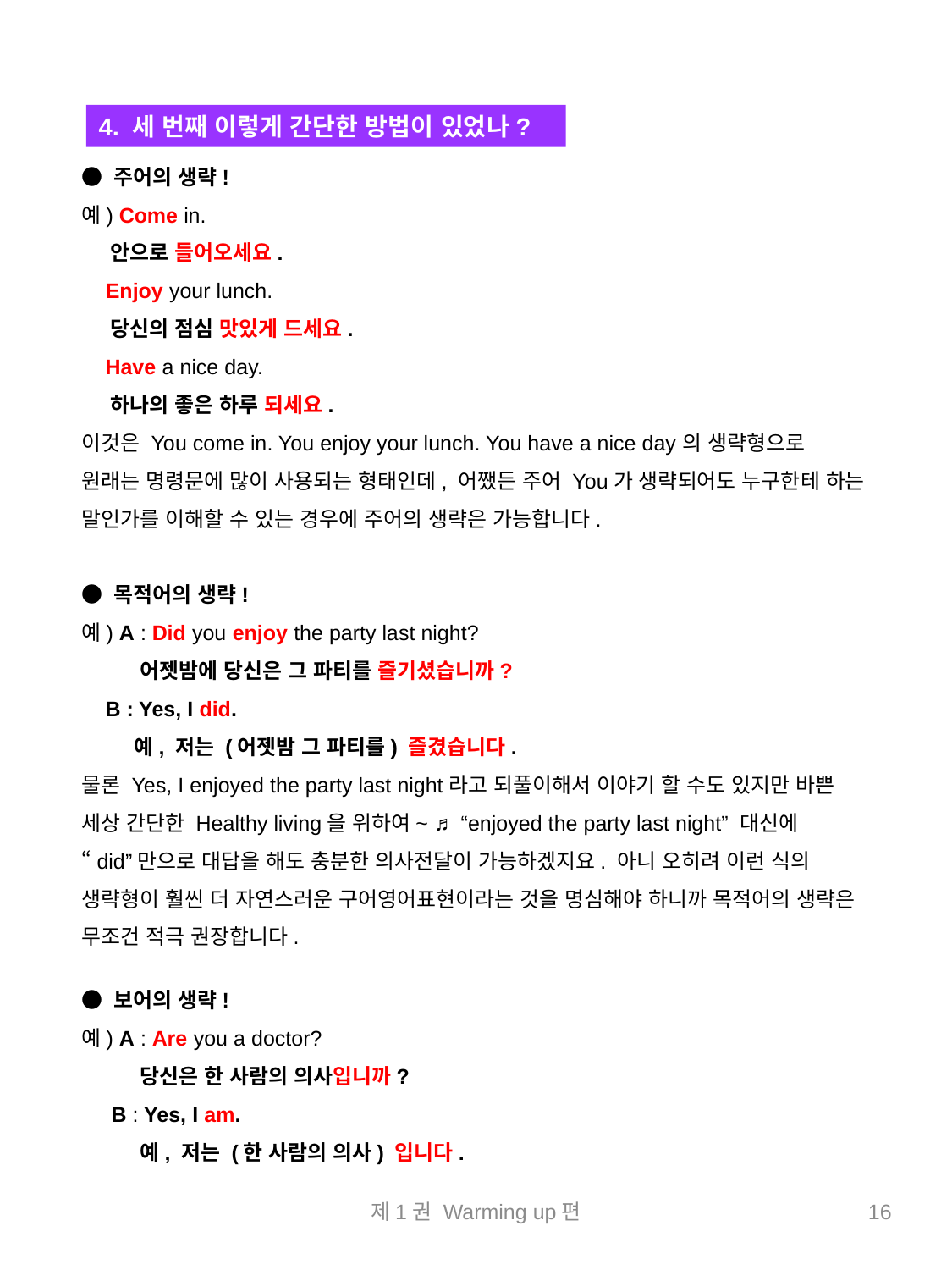

4. 세 번째 이렇게 간단한 방법이 있었나?

● 주어의 생략!
예) Come in.
    안으로 들어오세요.
    Enjoy your lunch.
    당신의 점심 맛있게 드세요.
    Have a nice day.
    하나의 좋은 하루 되세요.
이것은 You come in. You enjoy your lunch. You have a nice day의 생략형으로 원래는 명령문에 많이 사용되는 형태인데, 어쨌든 주어 You가 생략되어도 누구한테 하는 말인가를 이해할 수 있는 경우에 주어의 생략은 가능합니다.

● 목적어의 생략!
예) A : Did you enjoy the party last night?
         어젯밤에 당신은 그 파티를 즐기셨습니까?
    B : Yes, I did.
        예, 저는 (어젯밤 그 파티를) 즐겼습니다.
물론 Yes, I enjoyed the party last night라고 되풀이해서 이야기 할 수도 있지만 바쁜 세상 간단한 Healthy living을 위하여~ ♬ “enjoyed the party last night” 대신에 “did”만으로 대답을 해도 충분한 의사전달이 가능하겠지요. 아니 오히려 이런 식의 생략형이 훨씬 더 자연스러운 구어영어표현이라는 것을 명심해야 하니까 목적어의 생략은 무조건 적극 권장합니다.

● 보어의 생략!
예) A : Are you a doctor?
         당신은 한 사람의 의사입니까?
     B : Yes, I am.
         예, 저는 (한 사람의 의사) 입니다.

제1권 Warming up편
16